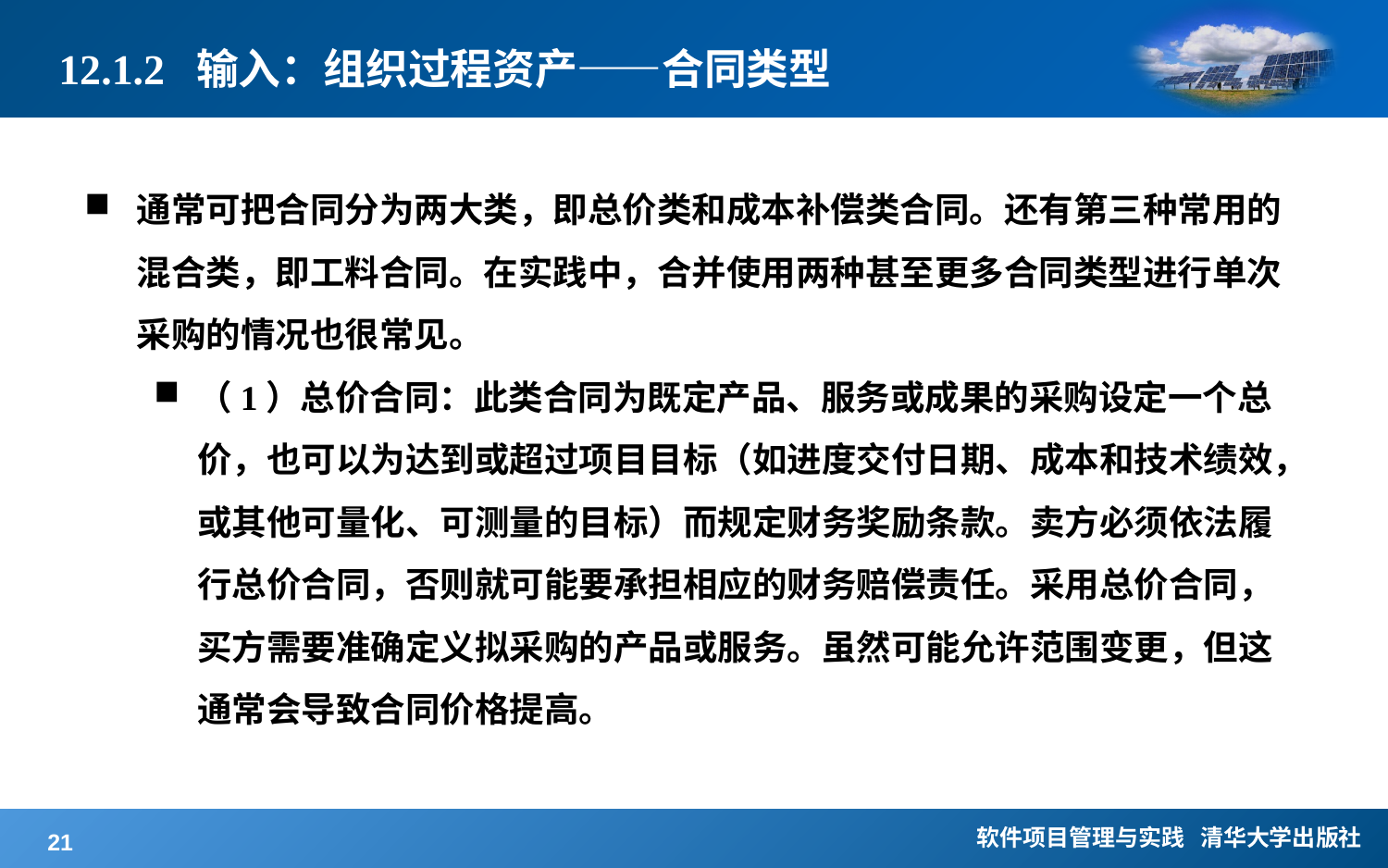

# 12.1.2  输入：组织过程资产——合同类型
通常可把合同分为两大类，即总价类和成本补偿类合同。还有第三种常用的混合类，即工料合同。在实践中，合并使用两种甚至更多合同类型进行单次采购的情况也很常见。
（1）总价合同：此类合同为既定产品、服务或成果的采购设定一个总价，也可以为达到或超过项目目标（如进度交付日期、成本和技术绩效，或其他可量化、可测量的目标）而规定财务奖励条款。卖方必须依法履行总价合同，否则就可能要承担相应的财务赔偿责任。采用总价合同，买方需要准确定义拟采购的产品或服务。虽然可能允许范围变更，但这通常会导致合同价格提高。